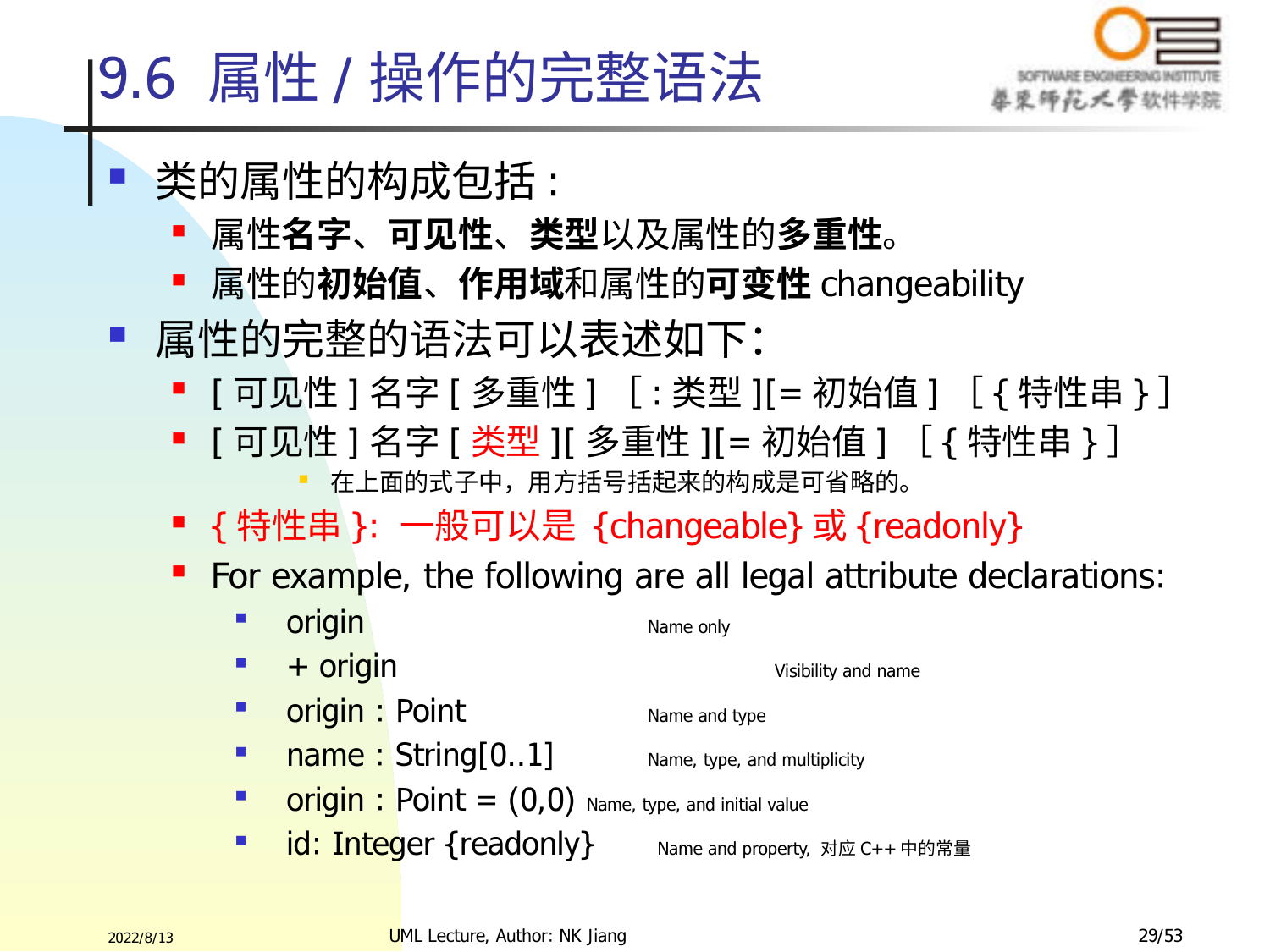

# 9.6 属性/操作的完整语法
类的属性的构成包括:
属性名字、可见性、类型以及属性的多重性。
属性的初始值、作用域和属性的可变性changeability
属性的完整的语法可以表述如下：
[可见性]名字[多重性]［:类型][=初始值]［{特性串}］
[可见性]名字[类型][多重性][=初始值]［{特性串}］
在上面的式子中，用方括号括起来的构成是可省略的。
{特性串}: 一般可以是 {changeable}或{readonly}
For example, the following are all legal attribute declarations:
  origin 			Name only
  + origin			Visibility and name
  origin : Point		Name and type
  name : String[0..1] 	Name, type, and multiplicity
  origin : Point = (0,0) Name, type, and initial value
  id: Integer {readonly}	 Name and property, 对应C++中的常量
2022/8/13
UML Lecture, Author: NK Jiang
29/53